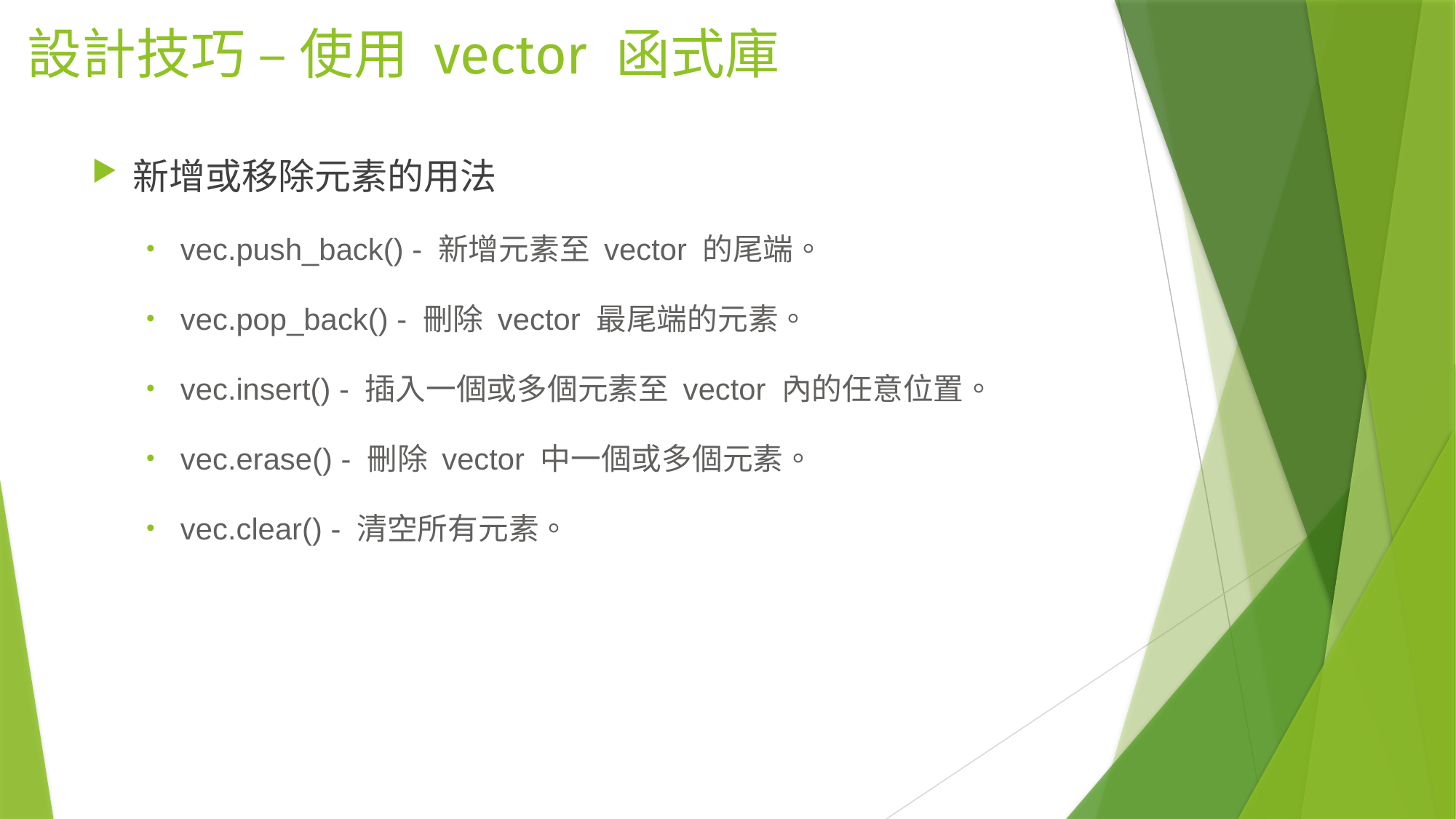

# 設計技巧 – 使用 vector 函式庫
新增或移除元素的用法
vec.push_back() - 新增元素至 vector 的尾端。
vec.pop_back() - 刪除 vector 最尾端的元素。
vec.insert() - 插入一個或多個元素至 vector 內的任意位置。
vec.erase() - 刪除 vector 中一個或多個元素。
vec.clear() - 清空所有元素。